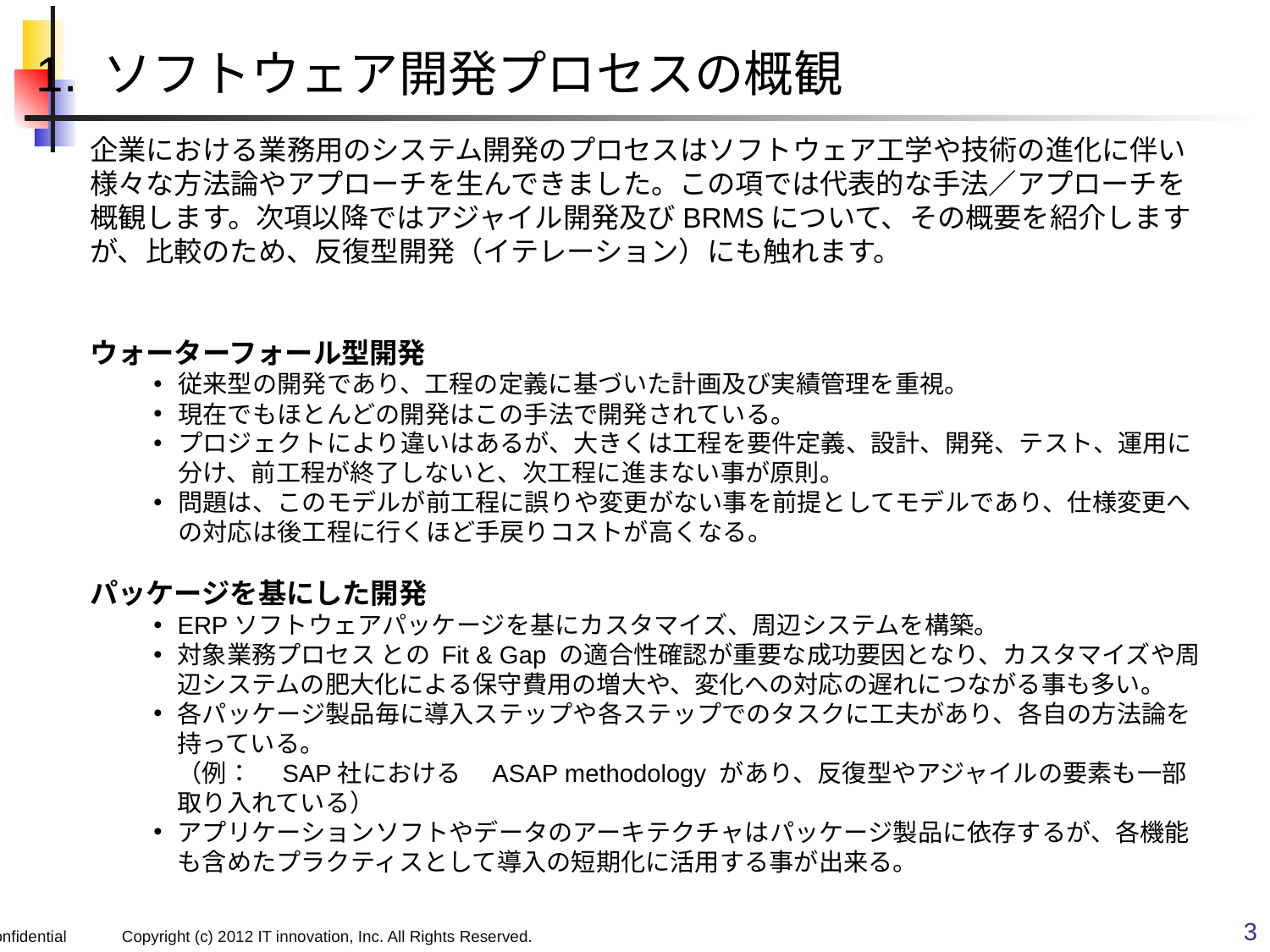

1. ソフトウェア開発プロセスの概観
企業における業務用のシステム開発のプロセスはソフトウェア工学や技術の進化に伴い様々な方法論やアプローチを生んできました。この項では代表的な手法／アプローチを概観します。次項以降ではアジャイル開発及びBRMSについて、その概要を紹介しますが、比較のため、反復型開発（イテレーション）にも触れます。

ウォーターフォール型開発
従来型の開発であり、工程の定義に基づいた計画及び実績管理を重視。
現在でもほとんどの開発はこの手法で開発されている。
プロジェクトにより違いはあるが、大きくは工程を要件定義、設計、開発、テスト、運用に分け、前工程が終了しないと、次工程に進まない事が原則。
問題は、このモデルが前工程に誤りや変更がない事を前提としてモデルであり、仕様変更への対応は後工程に行くほど手戻りコストが高くなる。

パッケージを基にした開発
ERPソフトウェアパッケージを基にカスタマイズ、周辺システムを構築。
対象業務プロセス との Fit & Gap の適合性確認が重要な成功要因となり、カスタマイズや周辺システムの肥大化による保守費用の増大や、変化への対応の遅れにつながる事も多い。
各パッケージ製品毎に導入ステップや各ステップでのタスクに工夫があり、各自の方法論を持っている。
（例：　SAP社における　ASAP methodology があり、反復型やアジャイルの要素も一部取り入れている）
アプリケーションソフトやデータのアーキテクチャはパッケージ製品に依存するが、各機能も含めたプラクティスとして導入の短期化に活用する事が出来る。